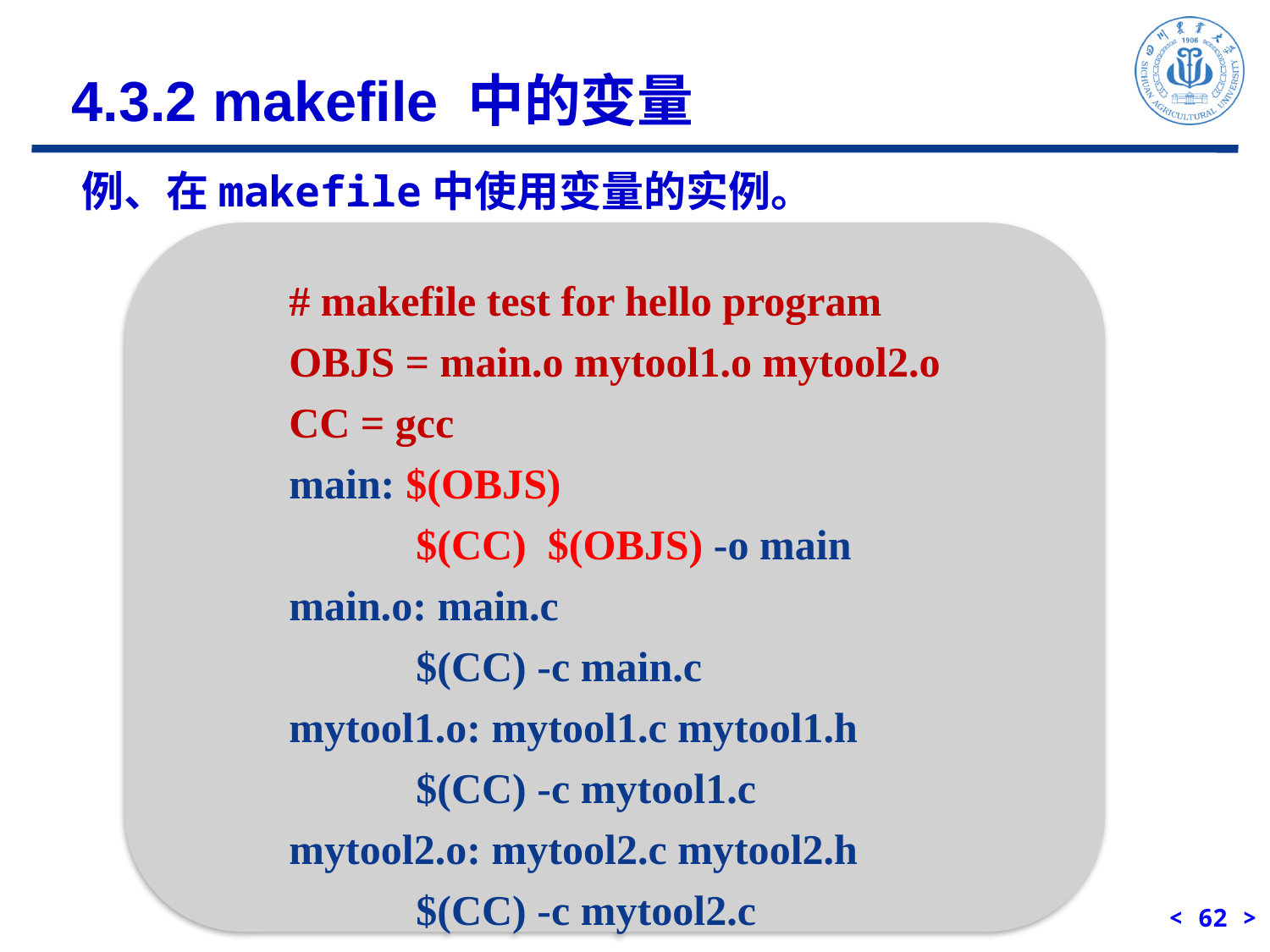

4.3.2 makefile 中的变量
例、在makefile中使用变量的实例。

# makefile test for hello program
OBJS = main.o mytool1.o mytool2.o
CC = gcc
main: $(OBJS)
	$(CC)  $(OBJS) -o main
main.o: main.c
	$(CC) -c main.c
mytool1.o: mytool1.c mytool1.h
	$(CC) -c mytool1.c
mytool2.o: mytool2.c mytool2.h
	$(CC) -c mytool2.c